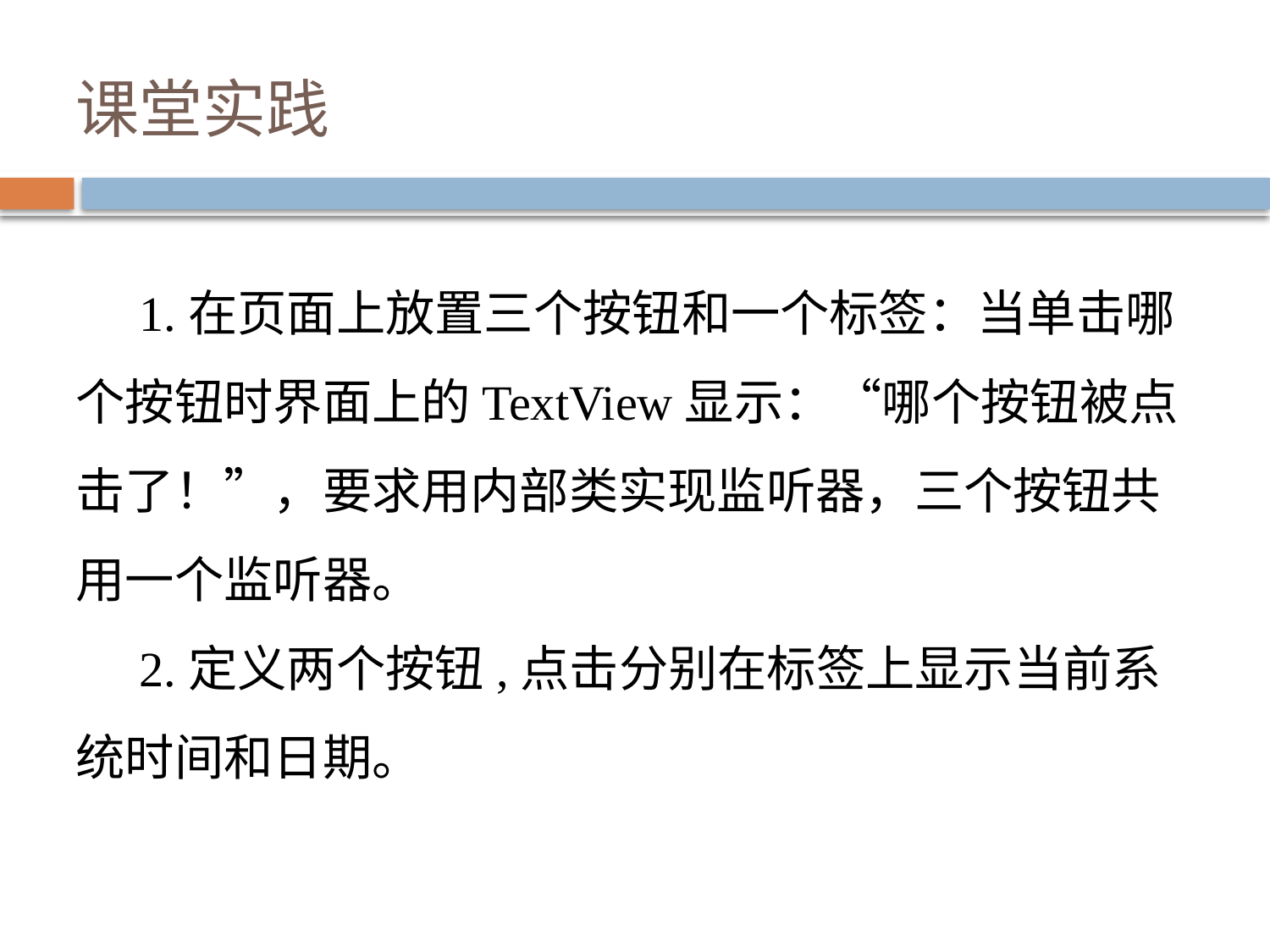

# 课堂实践
1.在页面上放置三个按钮和一个标签：当单击哪个按钮时界面上的TextView显示：“哪个按钮被点击了！”，要求用内部类实现监听器，三个按钮共用一个监听器。
2.定义两个按钮,点击分别在标签上显示当前系统时间和日期。